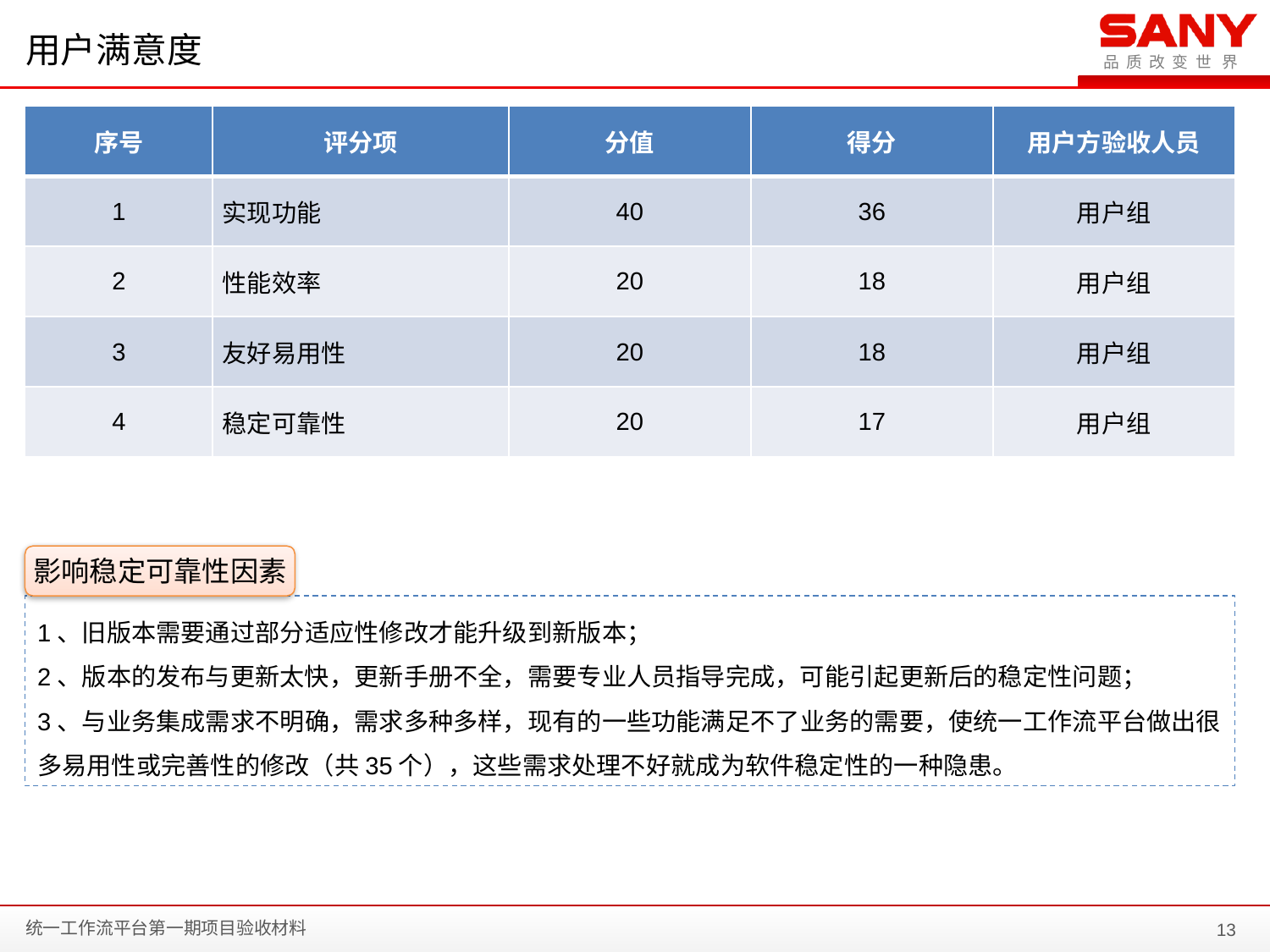

# 用户满意度
| 序号 | 评分项 | 分值 | 得分 | 用户方验收人员 |
| --- | --- | --- | --- | --- |
| 1 | 实现功能 | 40 | 36 | 用户组 |
| 2 | 性能效率 | 20 | 18 | 用户组 |
| 3 | 友好易用性 | 20 | 18 | 用户组 |
| 4 | 稳定可靠性 | 20 | 17 | 用户组 |
影响稳定可靠性因素
1、旧版本需要通过部分适应性修改才能升级到新版本；
2、版本的发布与更新太快，更新手册不全，需要专业人员指导完成，可能引起更新后的稳定性问题；
3、与业务集成需求不明确，需求多种多样，现有的一些功能满足不了业务的需要，使统一工作流平台做出很多易用性或完善性的修改（共35个），这些需求处理不好就成为软件稳定性的一种隐患。
13
统一工作流平台第一期项目验收材料